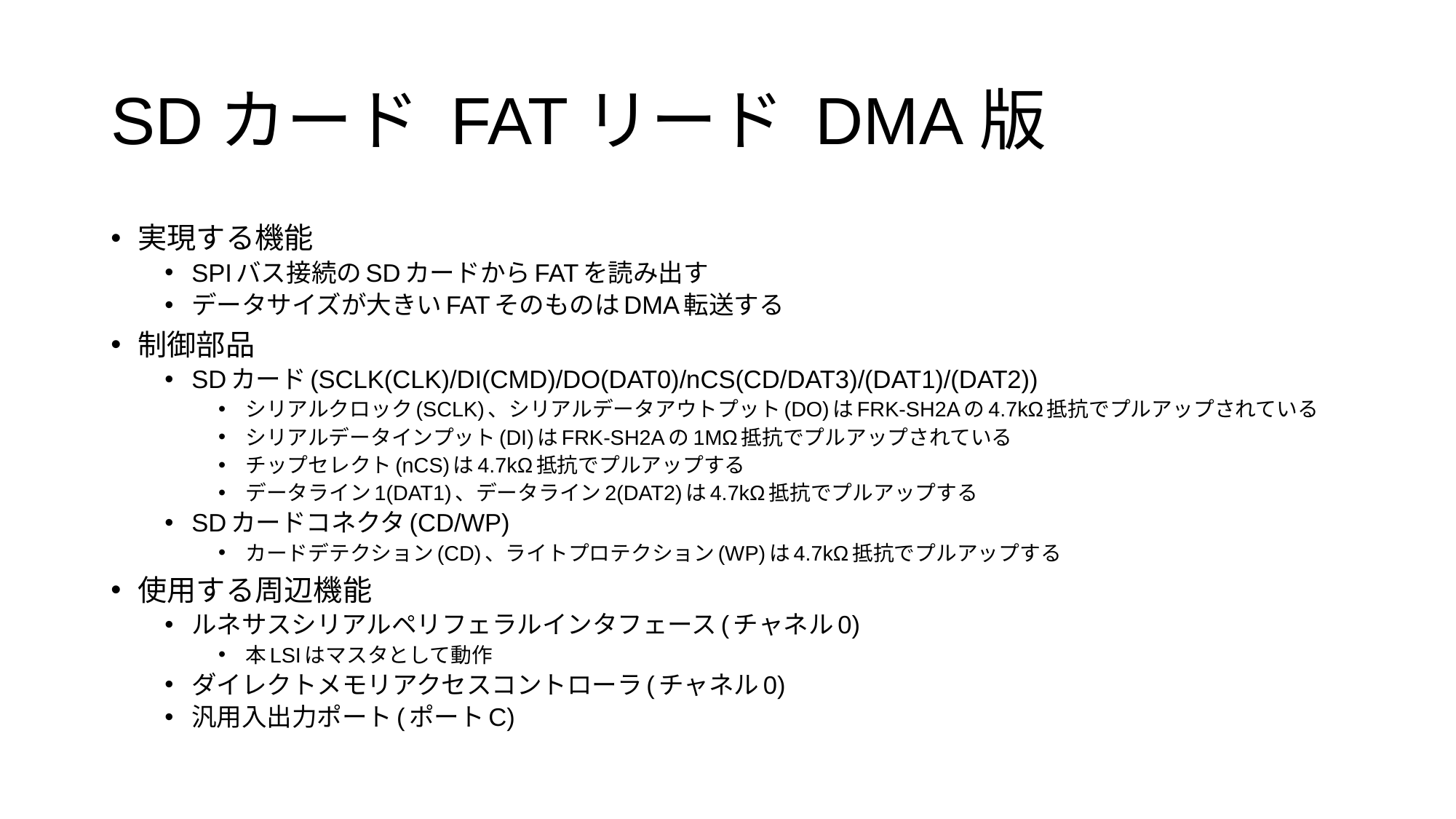

# SDカード FATリード DMA版
実現する機能
SPIバス接続のSDカードからFATを読み出す
データサイズが大きいFATそのものはDMA転送する
制御部品
SDカード(SCLK(CLK)/DI(CMD)/DO(DAT0)/nCS(CD/DAT3)/(DAT1)/(DAT2))
シリアルクロック(SCLK)、シリアルデータアウトプット(DO)はFRK-SH2Aの4.7kΩ抵抗でプルアップされている
シリアルデータインプット(DI)はFRK-SH2Aの1MΩ抵抗でプルアップされている
チップセレクト(nCS)は4.7kΩ抵抗でプルアップする
データライン1(DAT1)、データライン2(DAT2)は4.7kΩ抵抗でプルアップする
SDカードコネクタ(CD/WP)
カードデテクション(CD)、ライトプロテクション(WP)は4.7kΩ抵抗でプルアップする
使用する周辺機能
ルネサスシリアルペリフェラルインタフェース(チャネル0)
本LSIはマスタとして動作
ダイレクトメモリアクセスコントローラ(チャネル0)
汎用入出力ポート(ポートC)